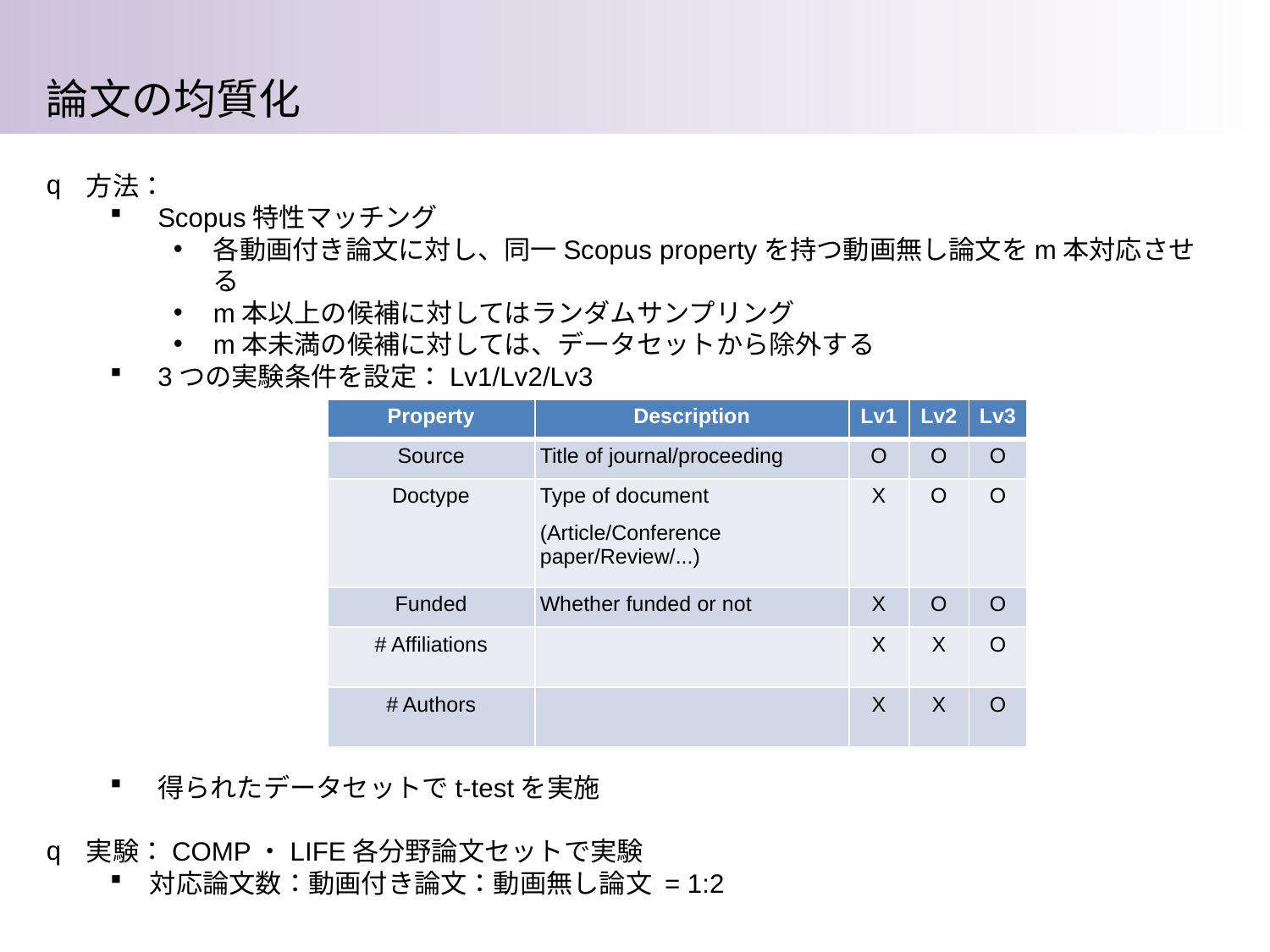

論文の均質化
方法：
Scopus特性マッチング
各動画付き論文に対し、同一Scopus propertyを持つ動画無し論文をm本対応させる
m本以上の候補に対してはランダムサンプリング
m本未満の候補に対しては、データセットから除外する
3つの実験条件を設定：Lv1/Lv2/Lv3

得られたデータセットでt-testを実施

実験：COMP・LIFE各分野論文セットで実験
対応論文数：動画付き論文：動画無し論文 = 1:2

| Property | Description | Lv1 | Lv2 | Lv3 |
| --- | --- | --- | --- | --- |
| Source | Title of journal/proceeding | O | O | O |
| Doctype | Type of document (Article/Conference paper/Review/...) | X | O | O |
| Funded | Whether funded or not | X | O | O |
| # Affiliations |  | X | X | O |
| # Authors |  | X | X | O |